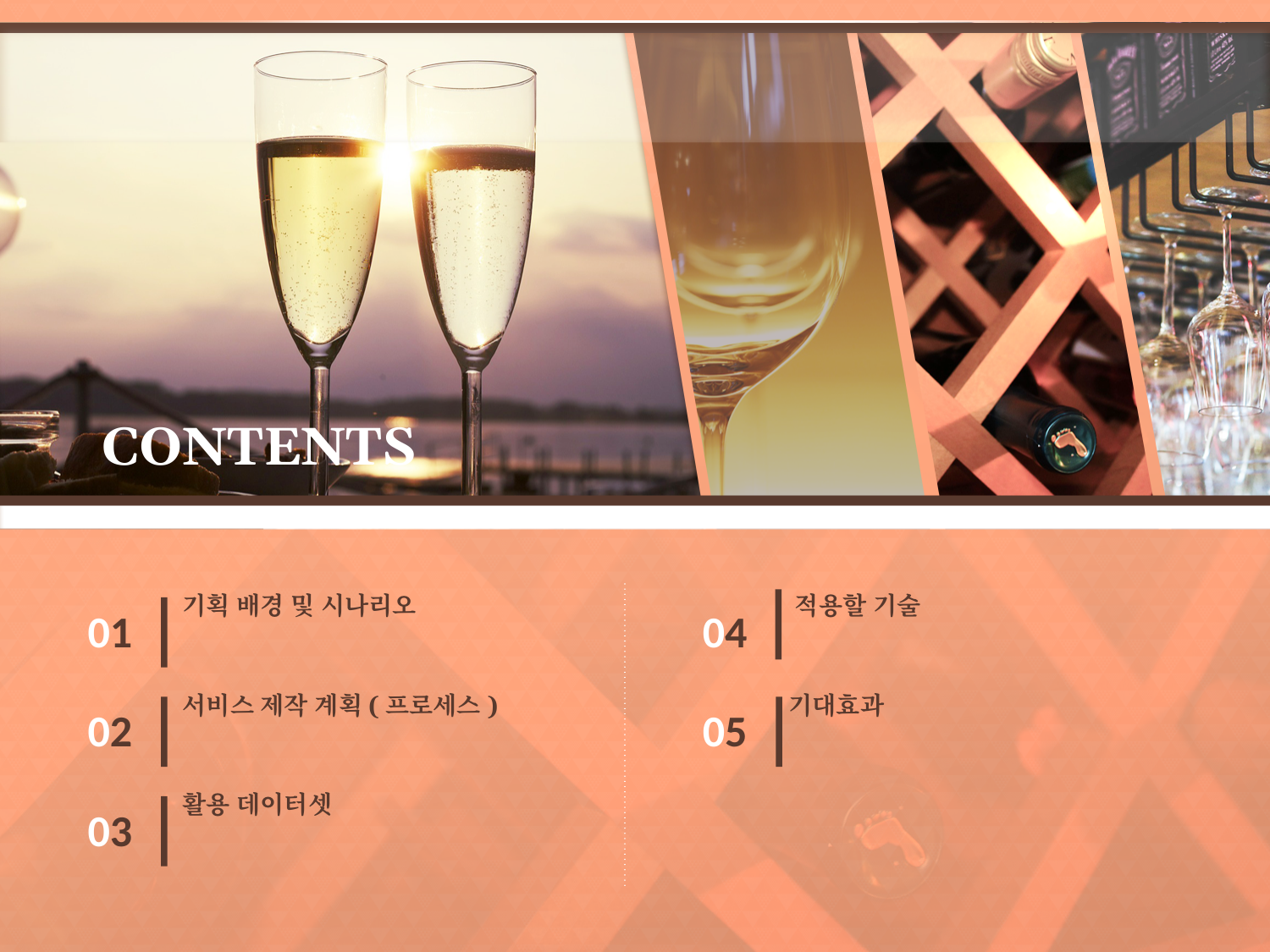

CONTENTS
기획 배경 및 시나리오
01

적용할 기술
05

04
기대효과
서비스 제작 계획(프로세스)
02

활용 데이터셋
03